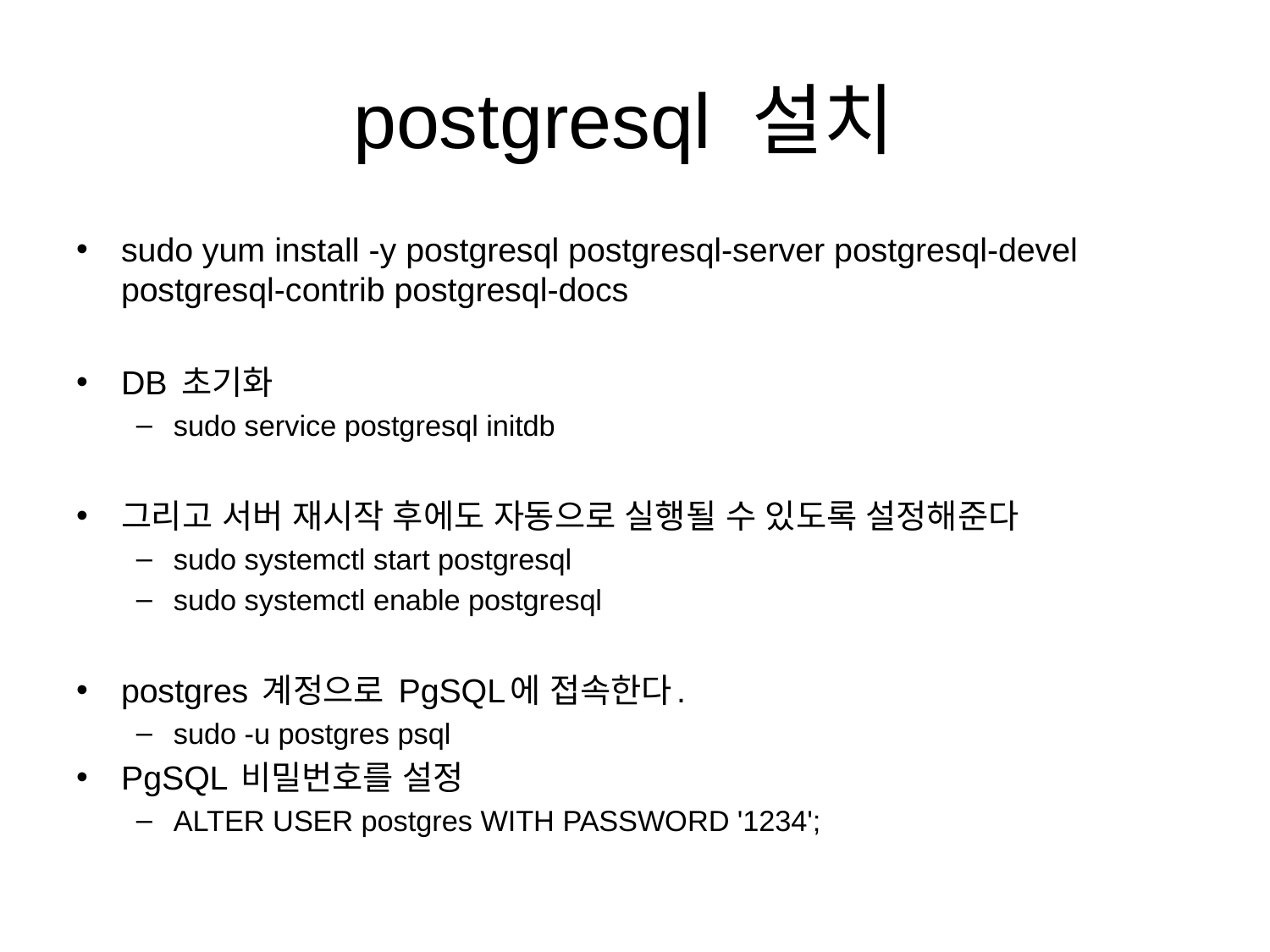

# postgresql 설치
sudo yum install -y postgresql postgresql-server postgresql-devel postgresql-contrib postgresql-docs

DB 초기화
sudo service postgresql initdb

그리고 서버 재시작 후에도 자동으로 실행될 수 있도록 설정해준다
sudo systemctl start postgresql
sudo systemctl enable postgresql

postgres 계정으로 PgSQL에 접속한다.
sudo -u postgres psql
PgSQL 비밀번호를 설정
ALTER USER postgres WITH PASSWORD '1234';